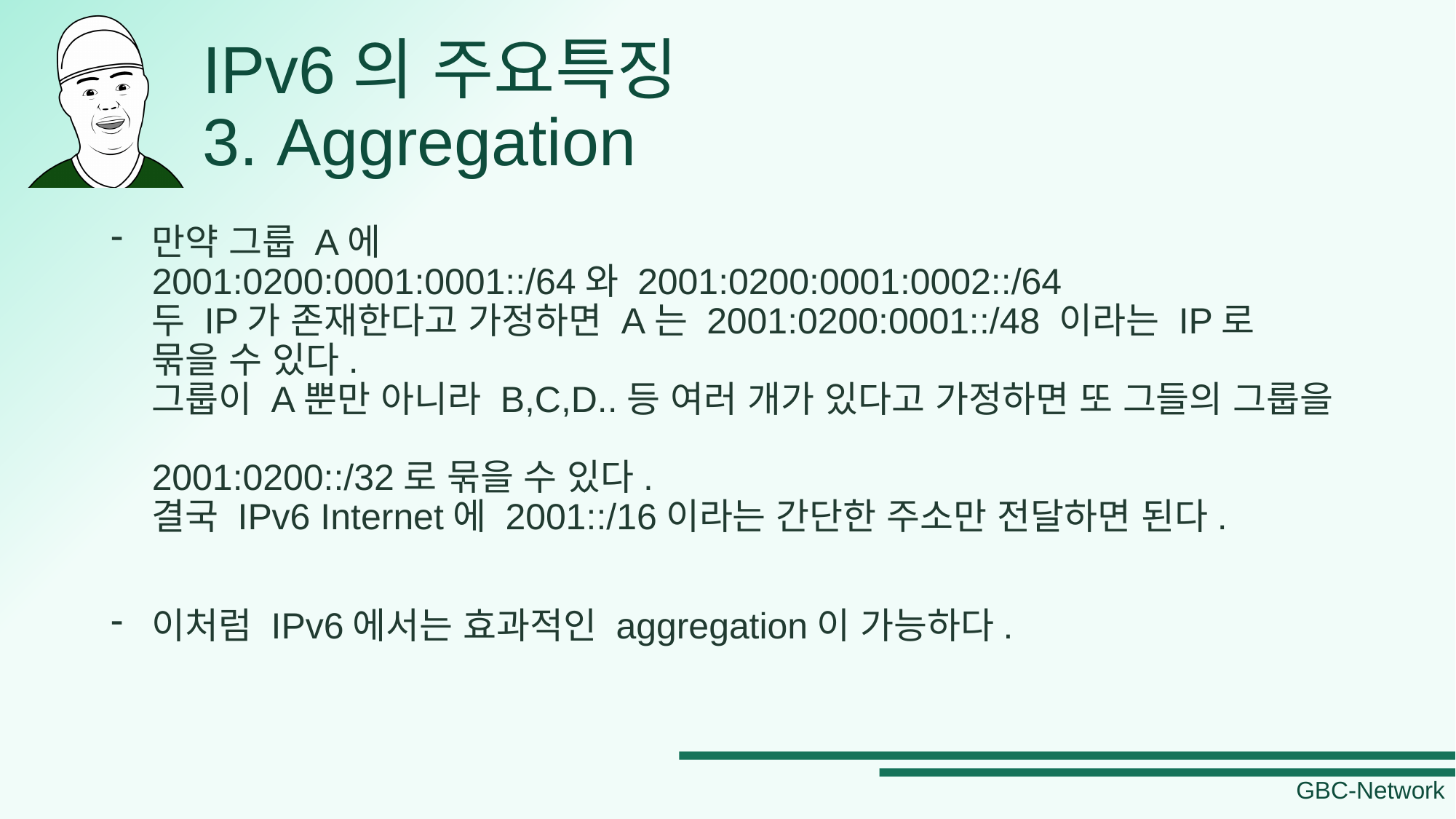

# IPv6의 주요특징 3. Aggregation
만약 그룹 A에
2001:0200:0001:0001::/64와 2001:0200:0001:0002::/64
두 IP가 존재한다고 가정하면 A는 2001:0200:0001::/48 이라는 IP로      묶을 수 있다.
그룹이 A뿐만 아니라 B,C,D..등 여러 개가 있다고 가정하면 또 그들의 그룹을
2001:0200::/32로 묶을 수 있다.
결국 IPv6 Internet에 2001::/16이라는 간단한 주소만 전달하면 된다.

이처럼 IPv6에서는 효과적인 aggregation이 가능하다.